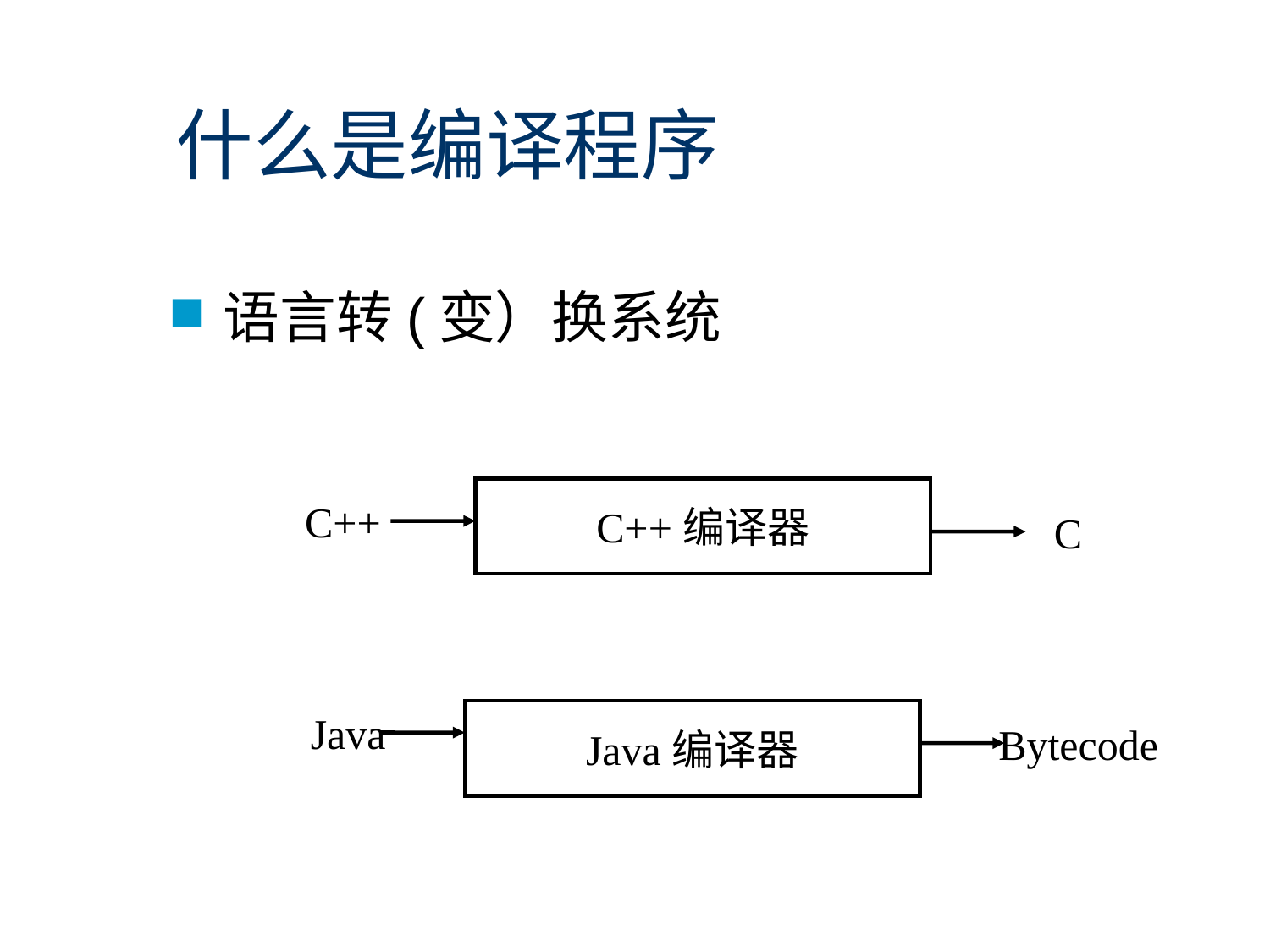

# 什么是编译程序
语言转(变）换系统
C++编译器
C++
C

Java
Java编译器
Bytecode